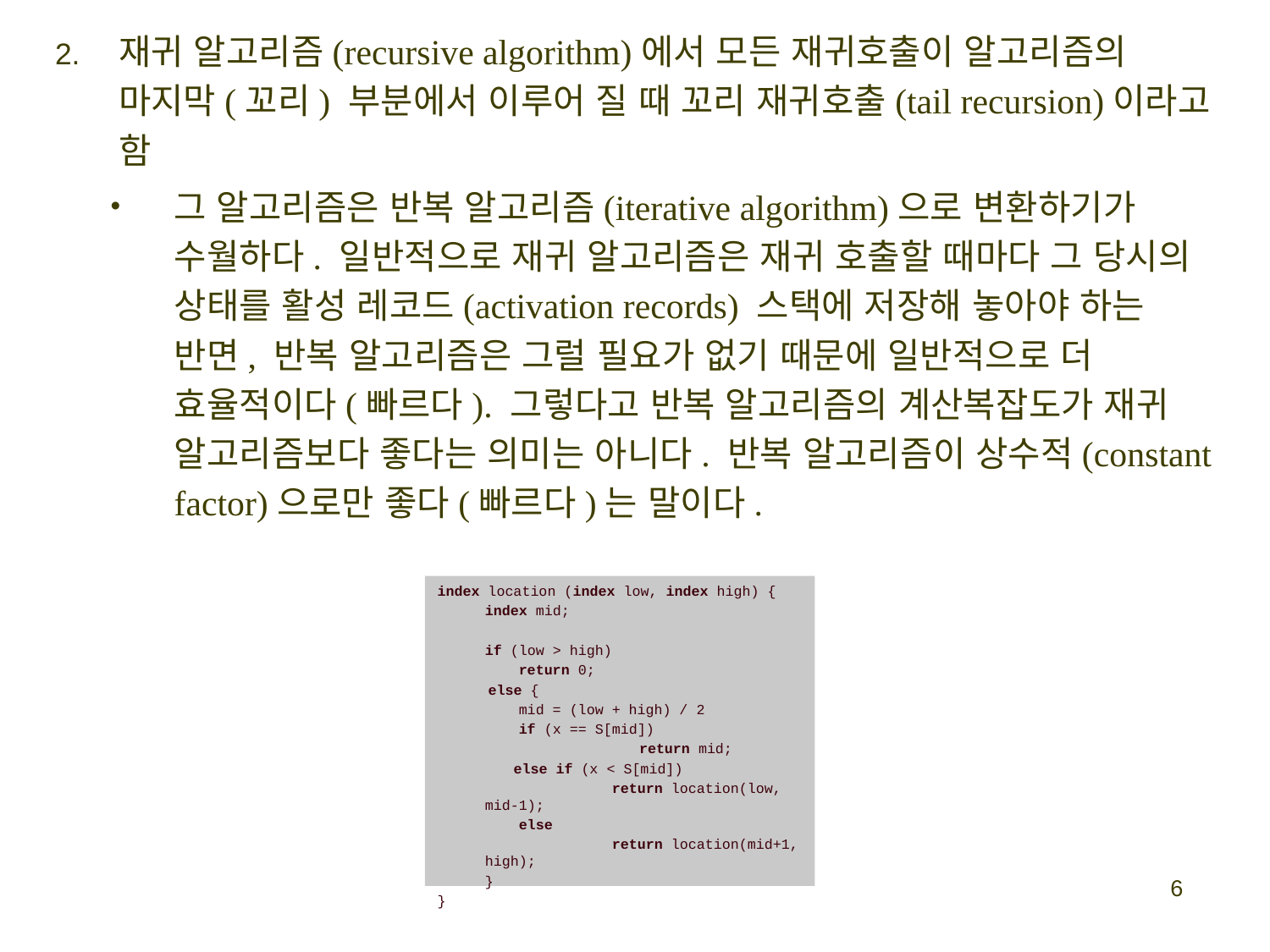

재귀 알고리즘(recursive algorithm)에서 모든 재귀호출이 알고리즘의 마지막(꼬리) 부분에서 이루어 질 때 꼬리 재귀호출(tail recursion)이라고 함
그 알고리즘은 반복 알고리즘(iterative algorithm)으로 변환하기가 수월하다. 일반적으로 재귀 알고리즘은 재귀 호출할 때마다 그 당시의 상태를 활성 레코드(activation records) 스택에 저장해 놓아야 하는 반면, 반복 알고리즘은 그럴 필요가 없기 때문에 일반적으로 더 효율적이다(빠르다). 그렇다고 반복 알고리즘의 계산복잡도가 재귀 알고리즘보다 좋다는 의미는 아니다. 반복 알고리즘이 상수적(constant factor)으로만 좋다(빠르다)는 말이다.
index location (index low, index high) {
	index mid;

	if (low > high)
	    return 0;
      else {
	    mid = (low + high) / 2
	    if (x == S[mid])
		return mid;
         else if (x < S[mid])
		return location(low, mid-1);
	    else
		return location(mid+1, high);
	}
}
6